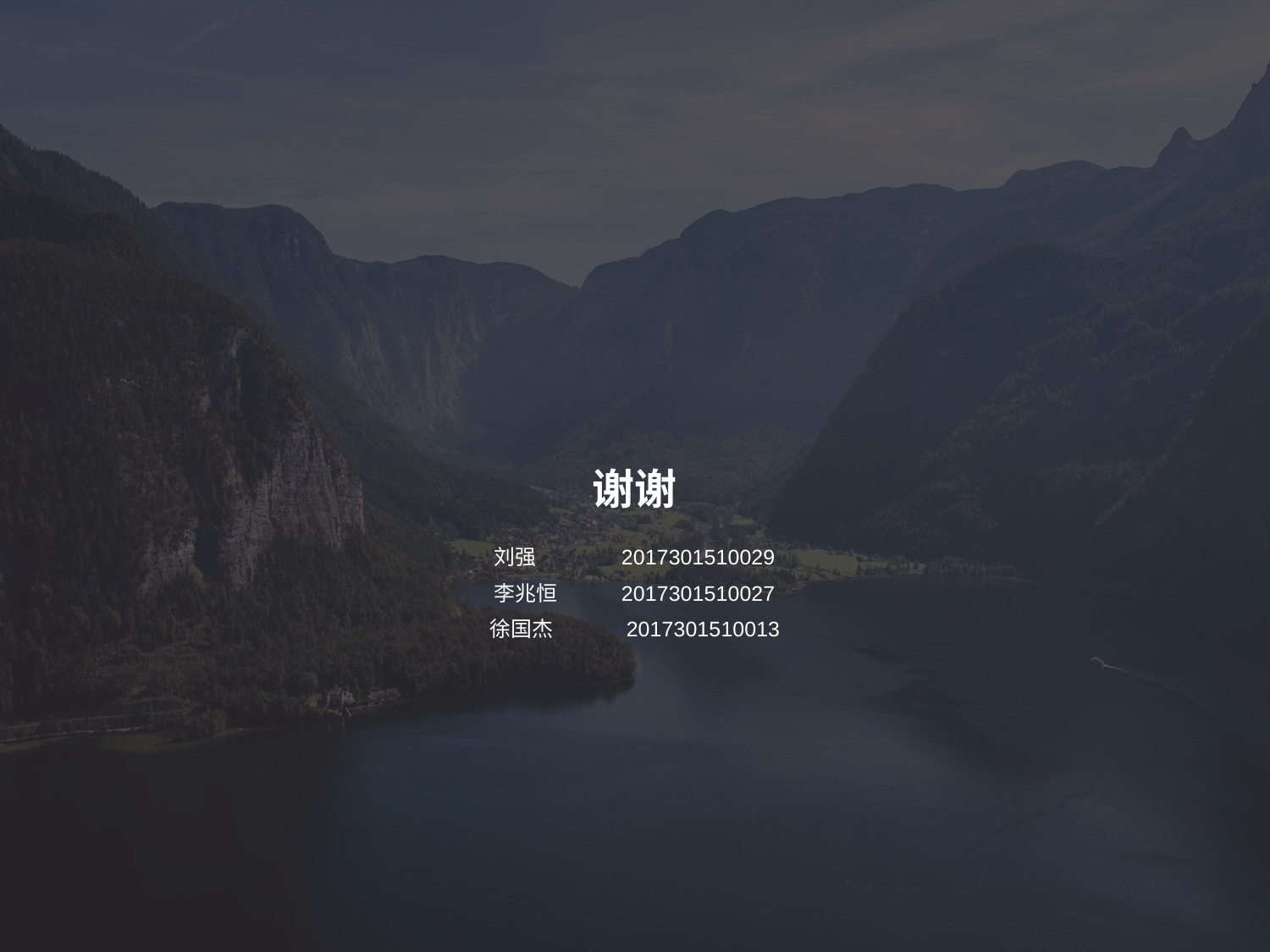

# 谢谢
刘强	2017301510029
李兆恒	2017301510027
徐国杰	 2017301510013